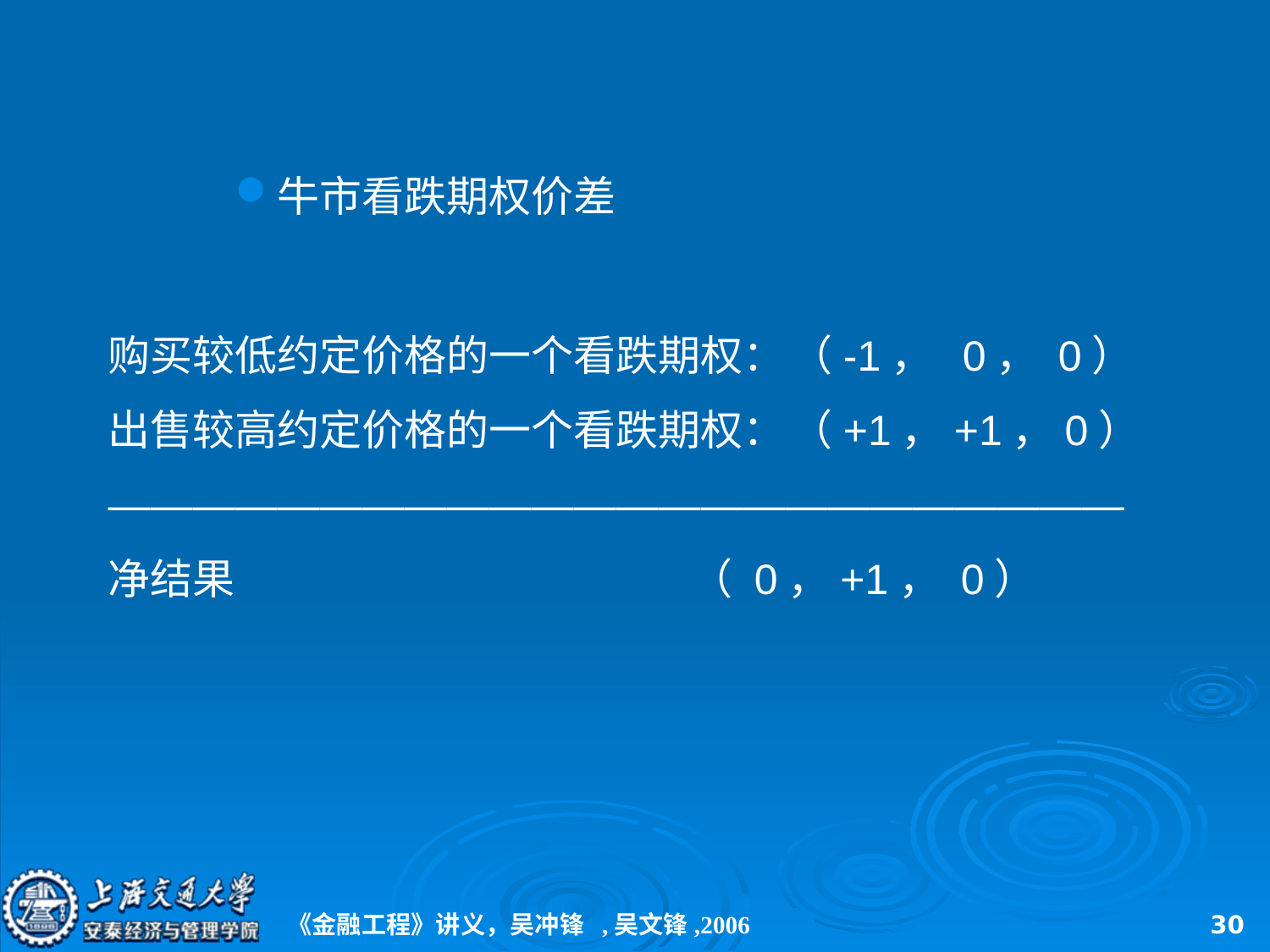

牛市看跌期权价差

购买较低约定价格的一个看跌期权：	（-1，  0， 0）
出售较高约定价格的一个看跌期权：	（+1，+1，0）
————————————————————————
净结果	                                           （ 0，+1， 0）